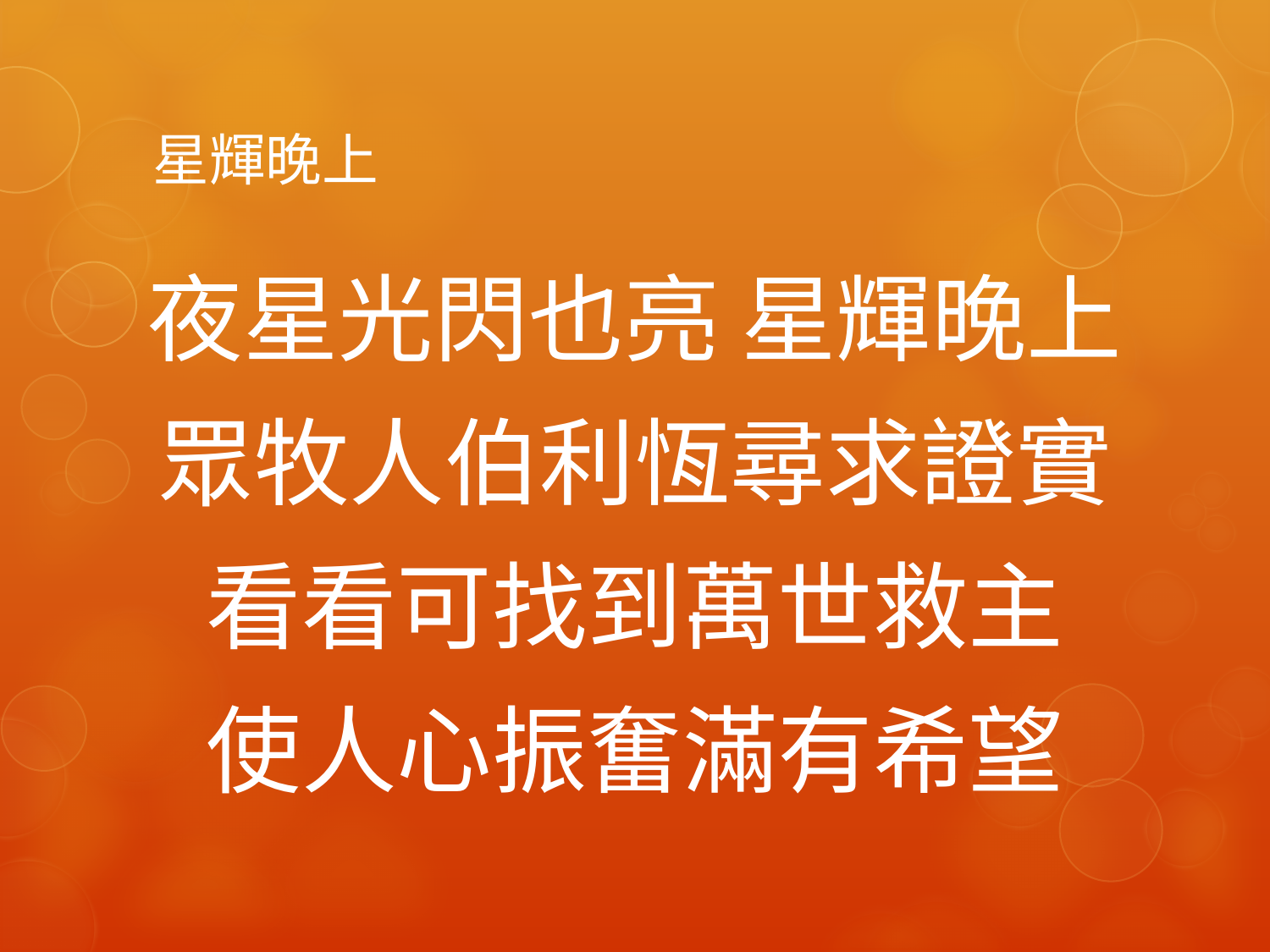

# 星輝晚上
夜星光閃也亮 星輝晚上
眾牧人伯利恆尋求證實
看看可找到萬世救主
使人心振奮滿有希望